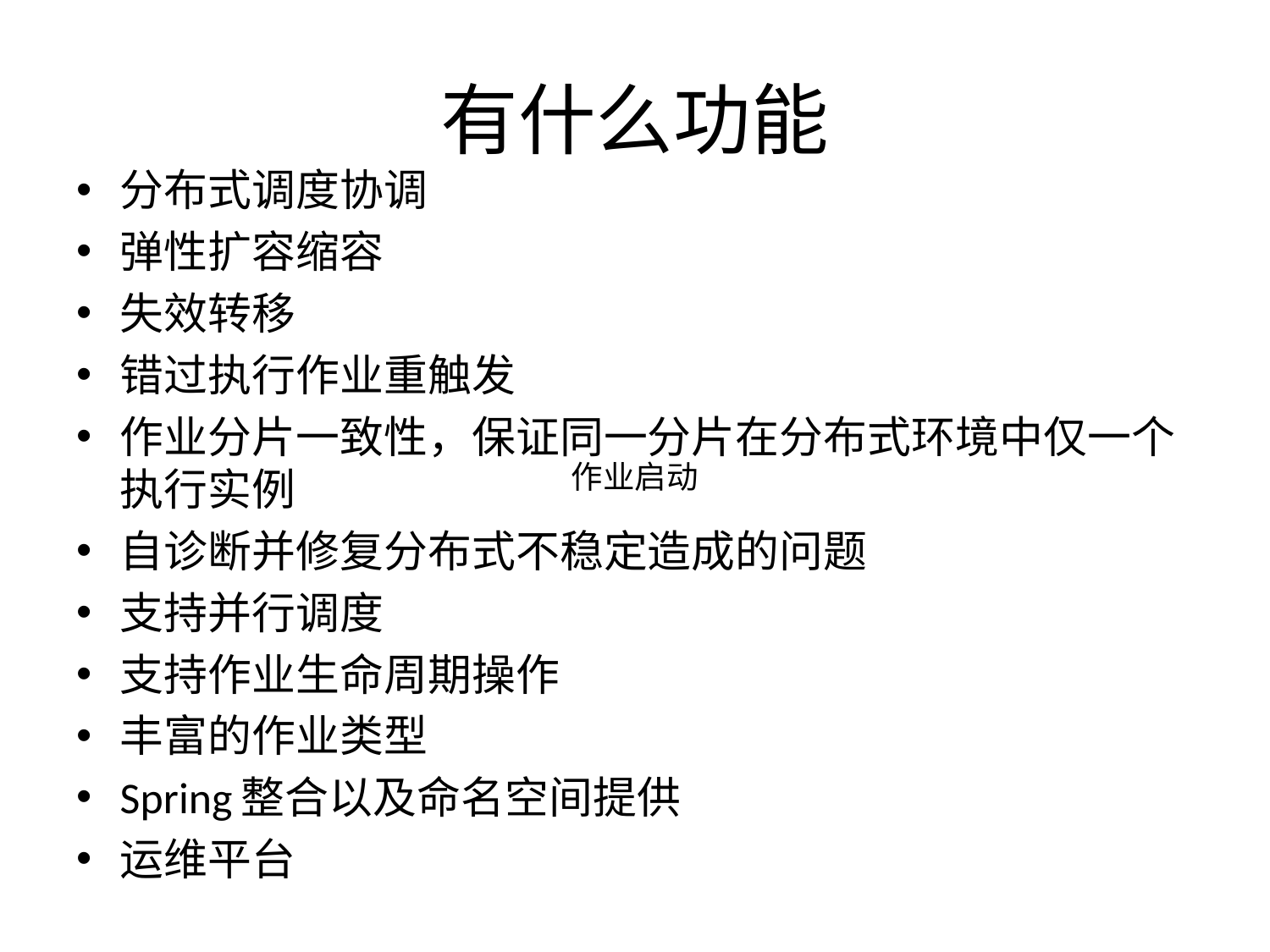

# 有什么功能
分布式调度协调
弹性扩容缩容
失效转移
错过执行作业重触发
作业分片一致性，保证同一分片在分布式环境中仅一个执行实例
自诊断并修复分布式不稳定造成的问题
支持并行调度
支持作业生命周期操作
丰富的作业类型
Spring整合以及命名空间提供
运维平台

作业启动